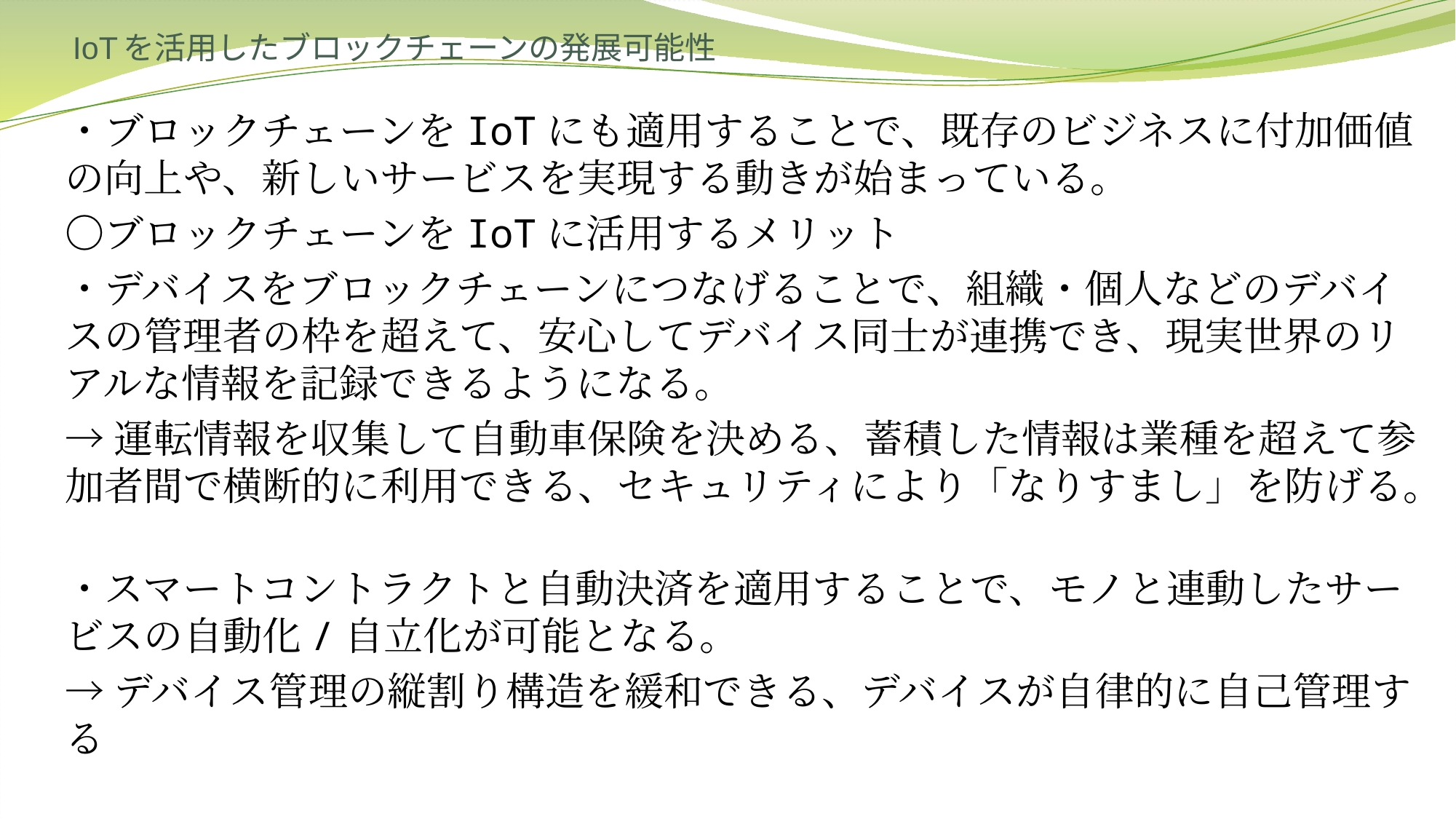

# IoTを活用したブロックチェーンの発展可能性
・ブロックチェーンをIoTにも適用することで、既存のビジネスに付加価値の向上や、新しいサービスを実現する動きが始まっている。
〇ブロックチェーンをIoTに活用するメリット
・デバイスをブロックチェーンにつなげることで、組織・個人などのデバイスの管理者の枠を超えて、安心してデバイス同士が連携でき、現実世界のリアルな情報を記録できるようになる。
→運転情報を収集して自動車保険を決める、蓄積した情報は業種を超えて参加者間で横断的に利用できる、セキュリティにより「なりすまし」を防げる。
・スマートコントラクトと自動決済を適用することで、モノと連動したサービスの自動化/自立化が可能となる。
→デバイス管理の縦割り構造を緩和できる、デバイスが自律的に自己管理する